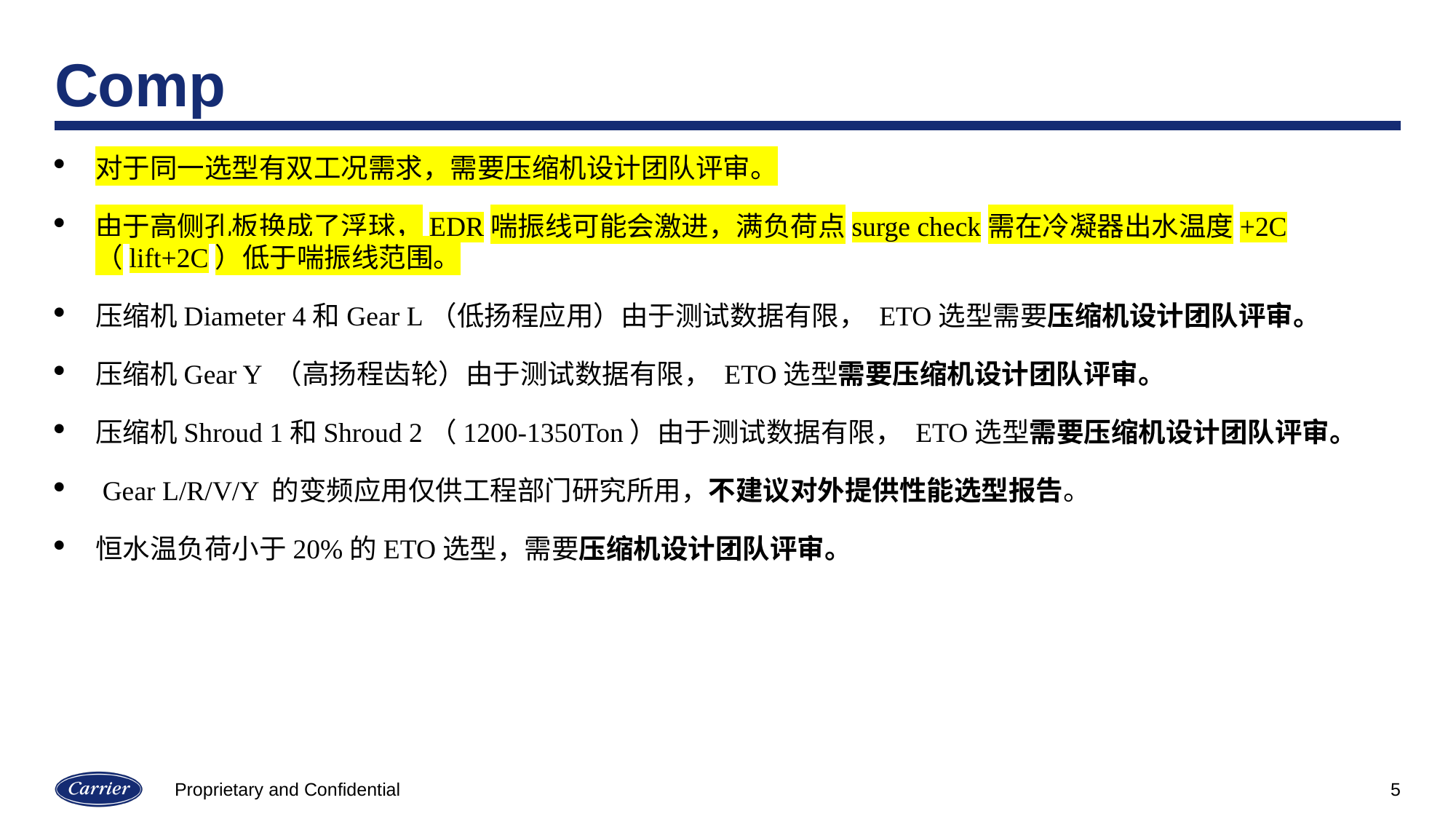

# Comp
对于同一选型有双工况需求，需要压缩机设计团队评审。
由于高侧孔板换成了浮球，EDR喘振线可能会激进，满负荷点surge check需在冷凝器出水温度+2C （lift+2C）低于喘振线范围。
压缩机Diameter 4和Gear L（低扬程应用）由于测试数据有限， ETO选型需要压缩机设计团队评审。
压缩机Gear Y （高扬程齿轮）由于测试数据有限， ETO选型需要压缩机设计团队评审。
压缩机Shroud 1和Shroud 2（1200-1350Ton）由于测试数据有限， ETO选型需要压缩机设计团队评审。
 Gear L/R/V/Y 的变频应用仅供工程部门研究所用，不建议对外提供性能选型报告。
恒水温负荷小于20%的ETO选型，需要压缩机设计团队评审。

5